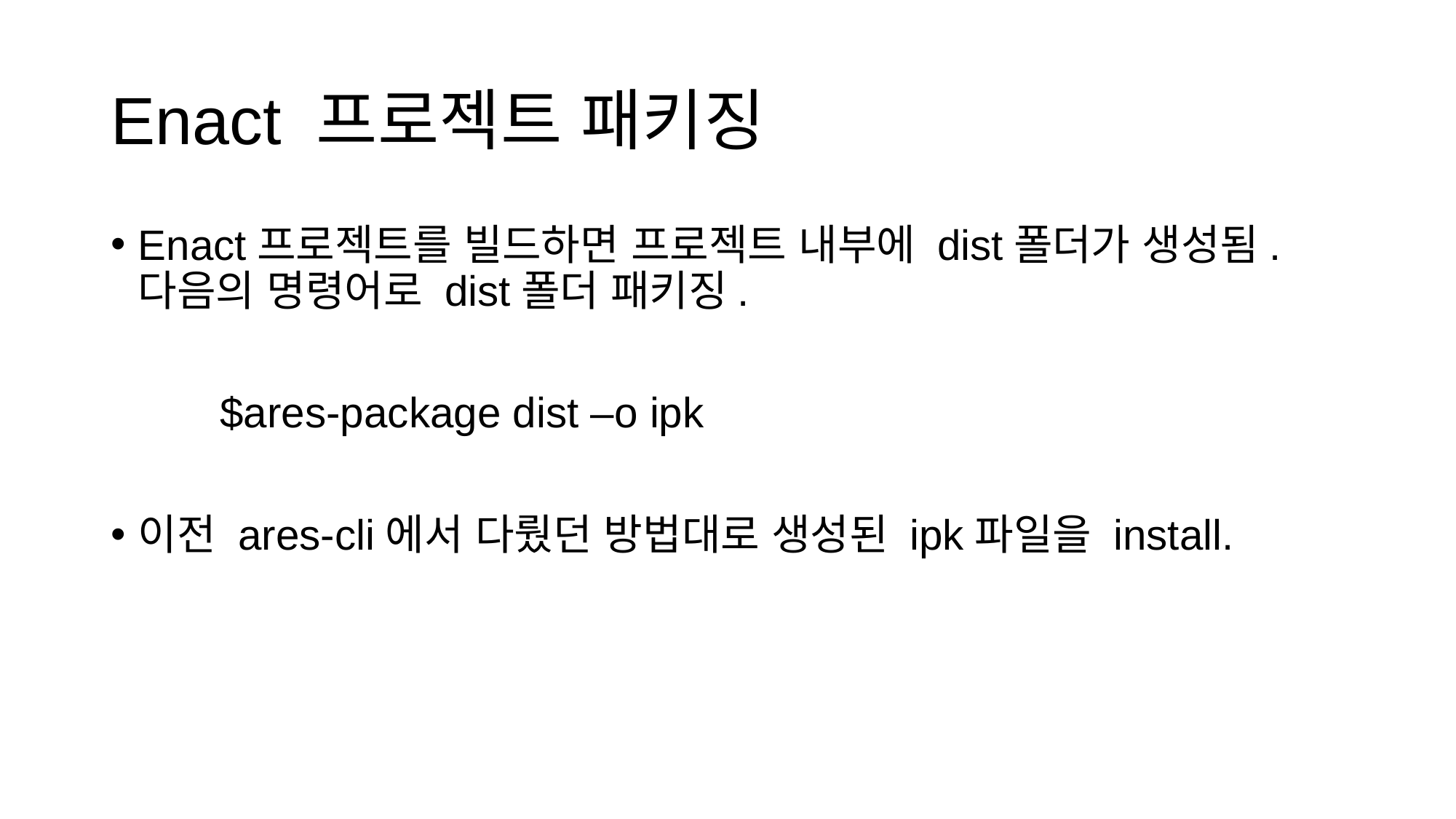

# Enact 프로젝트 패키징
Enact프로젝트를 빌드하면 프로젝트 내부에 dist폴더가 생성됨. 다음의 명령어로 dist폴더 패키징.

	$ares-package dist –o ipk

이전 ares-cli에서 다뤘던 방법대로 생성된 ipk파일을 install.